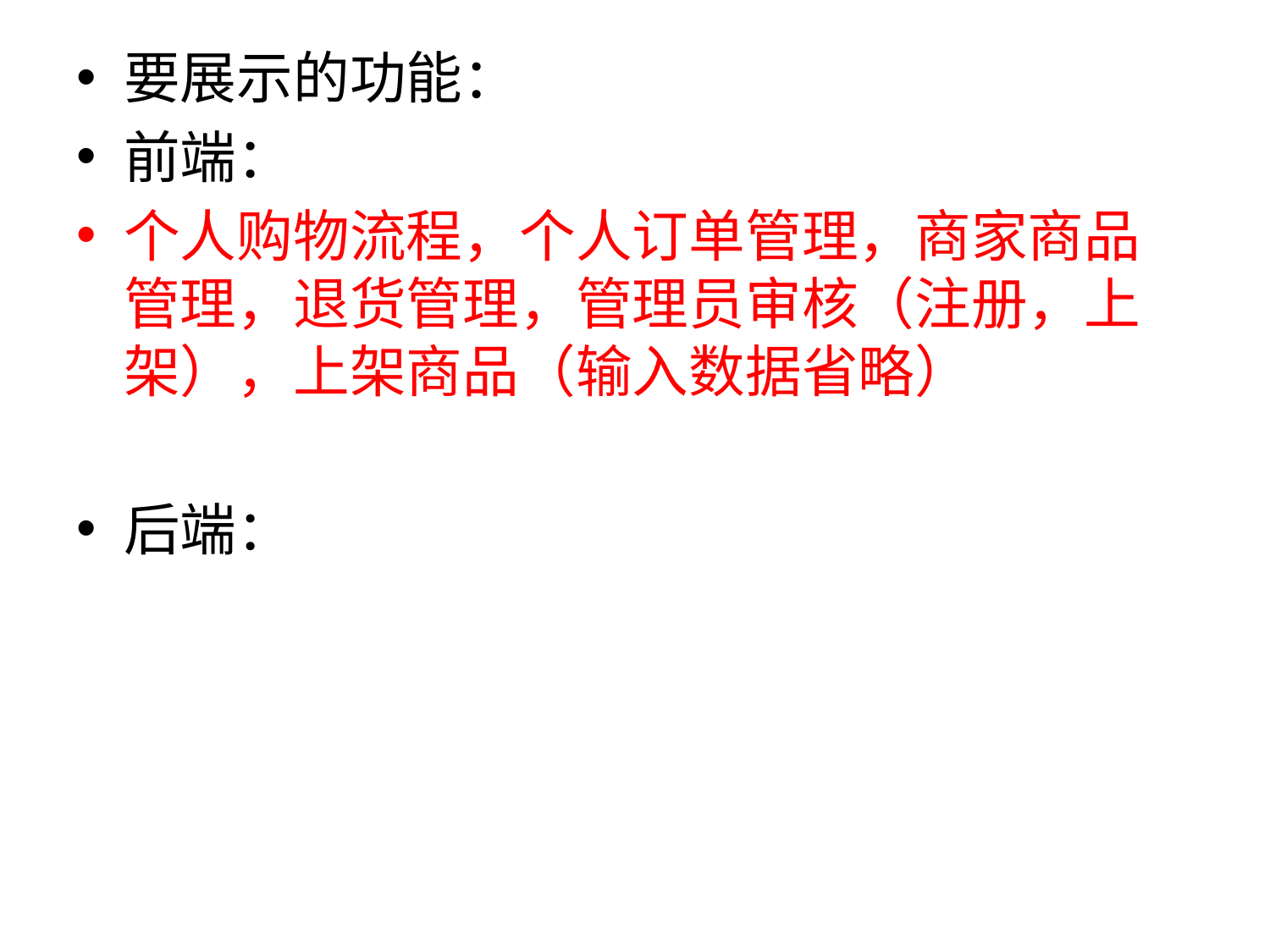

要展示的功能：
前端：
个人购物流程，个人订单管理，商家商品管理，退货管理，管理员审核（注册，上架），上架商品（输入数据省略）

后端：